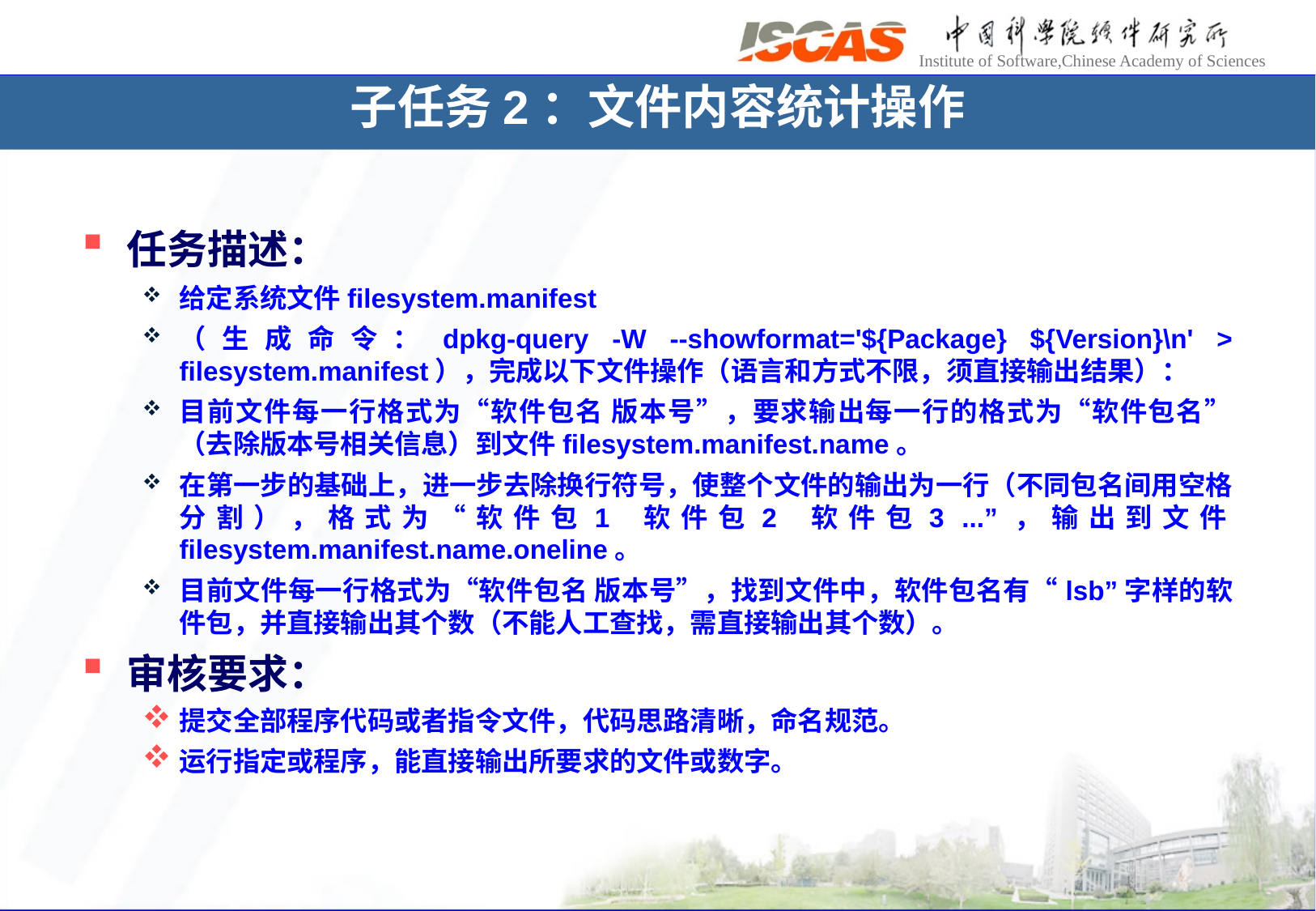

子任务2：文件内容统计操作
任务描述：
给定系统文件filesystem.manifest
（生成命令：dpkg-query -W --showformat='${Package} ${Version}\n' > filesystem.manifest），完成以下文件操作（语言和方式不限，须直接输出结果）：
目前文件每一行格式为“软件包名 版本号”，要求输出每一行的格式为“软件包名”（去除版本号相关信息）到文件filesystem.manifest.name。
在第一步的基础上，进一步去除换行符号，使整个文件的输出为一行（不同包名间用空格分割），格式为“软件包1 软件包2 软件包3 ...”，输出到文件filesystem.manifest.name.oneline。
目前文件每一行格式为“软件包名 版本号”，找到文件中，软件包名有“lsb”字样的软件包，并直接输出其个数（不能人工查找，需直接输出其个数）。
审核要求：
提交全部程序代码或者指令文件，代码思路清晰，命名规范。
运行指定或程序，能直接输出所要求的文件或数字。